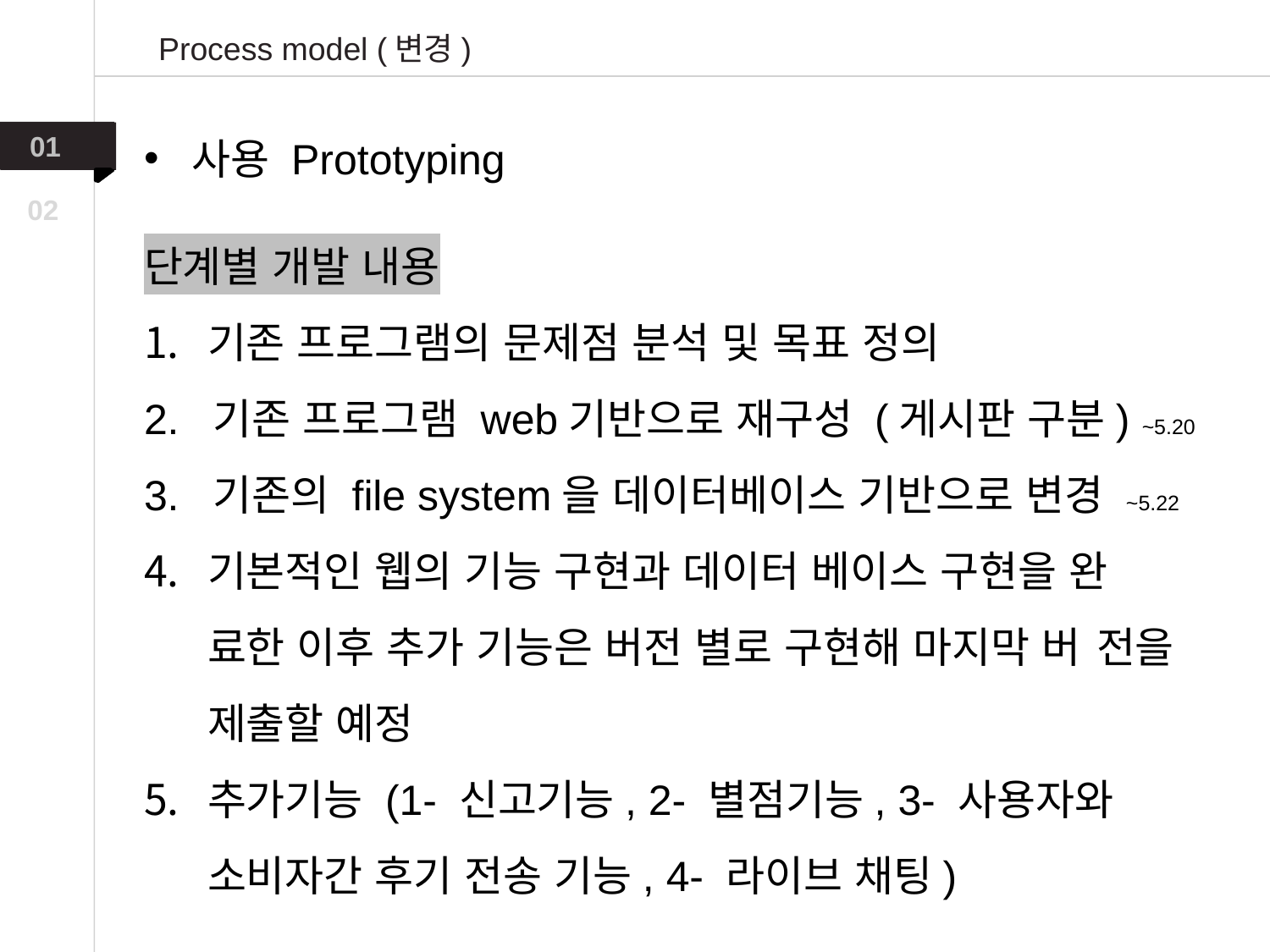

Process model (변경)
사용 Prototyping

단계별 개발 내용
기존 프로그램의 문제점 분석 및 목표 정의
2.  기존 프로그램 web기반으로 재구성 (게시판 구분) ~5.20
3.  기존의 file system을 데이터베이스 기반으로 변경 ~5.22
기본적인 웹의 기능 구현과 데이터 베이스 구현을 완	료한 이후 추가 기능은 버전 별로 구현해 마지막 버	전을 제출할 예정
추가기능 (1- 신고기능, 2- 별점기능, 3- 사용자와 소비자간 후기 전송 기능, 4- 라이브 채팅)

01
01

02